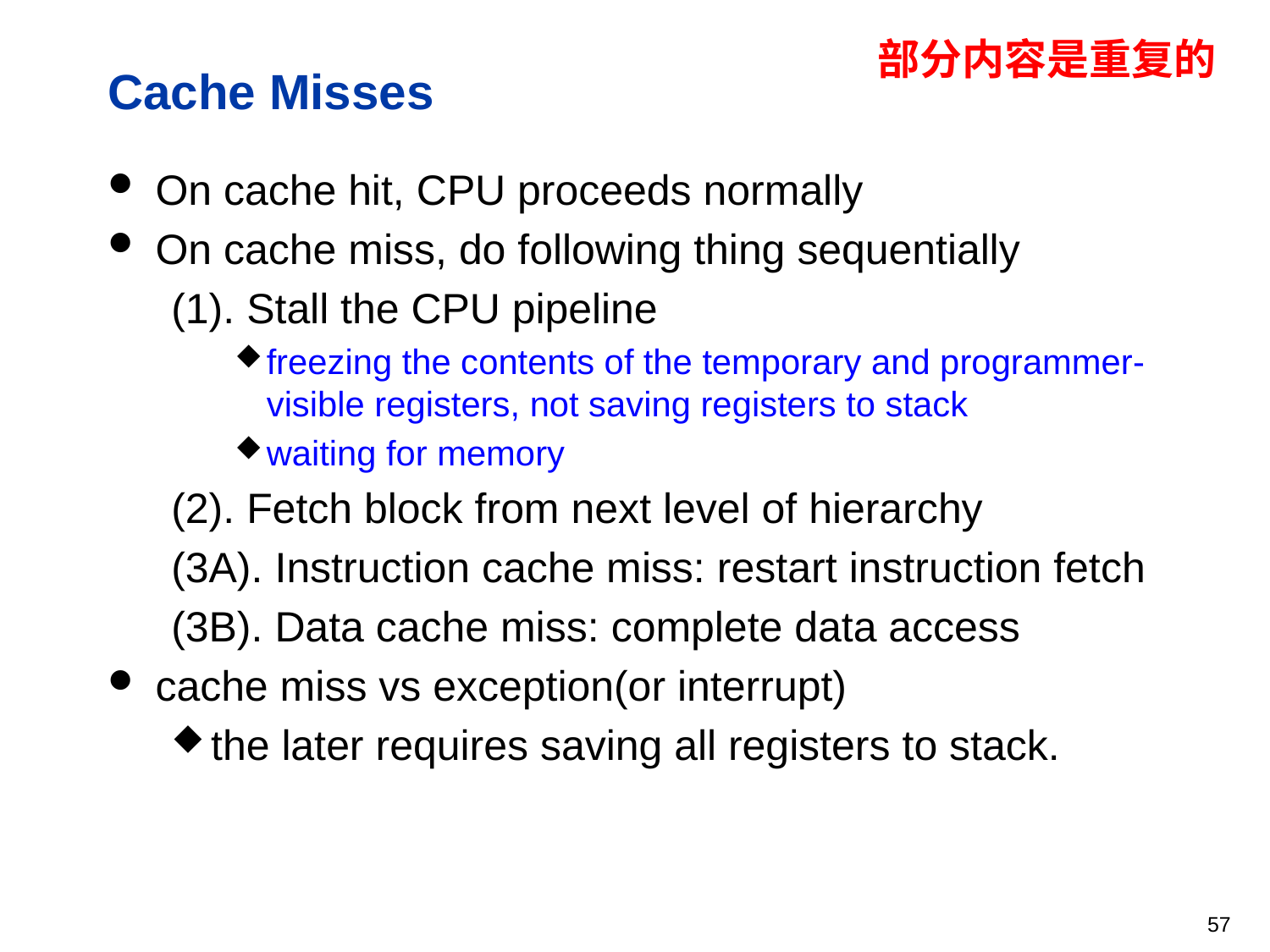

部分内容是重复的
# Cache Misses
On cache hit, CPU proceeds normally
On cache miss, do following thing sequentially
(1). Stall the CPU pipeline
freezing the contents of the temporary and programmer-visible registers, not saving registers to stack
waiting for memory
(2). Fetch block from next level of hierarchy
(3A). Instruction cache miss: restart instruction fetch
(3B). Data cache miss: complete data access
cache miss vs exception(or interrupt)
the later requires saving all registers to stack.
57